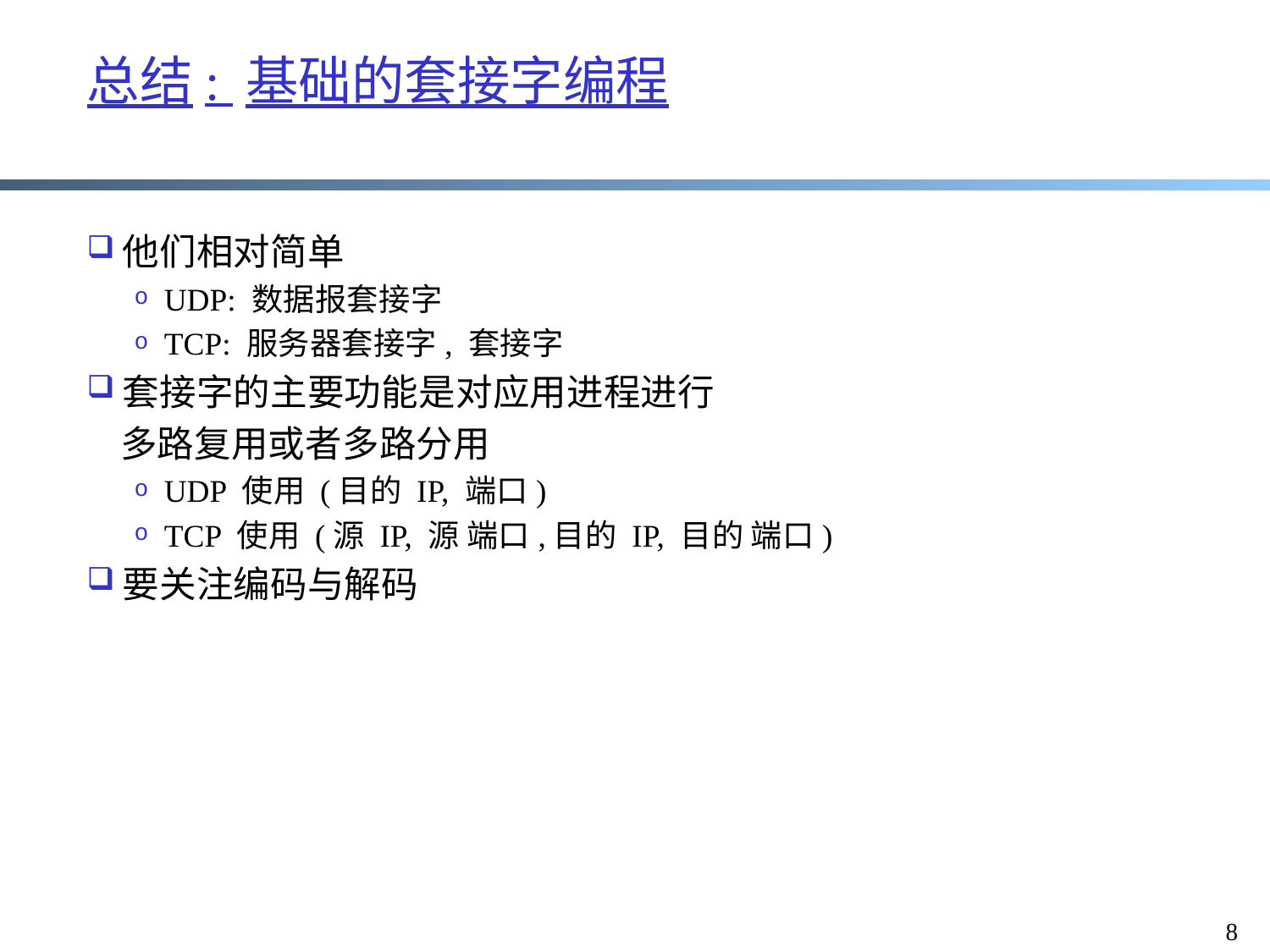

# 总结: 基础的套接字编程
他们相对简单
UDP: 数据报套接字
TCP: 服务器套接字, 套接字
套接字的主要功能是对应用进程进行
   多路复用或者多路分用
UDP 使用 (目的 IP, 端口)
TCP 使用 (源 IP, 源 端口,目的 IP, 目的 端口)
要关注编码与解码

8